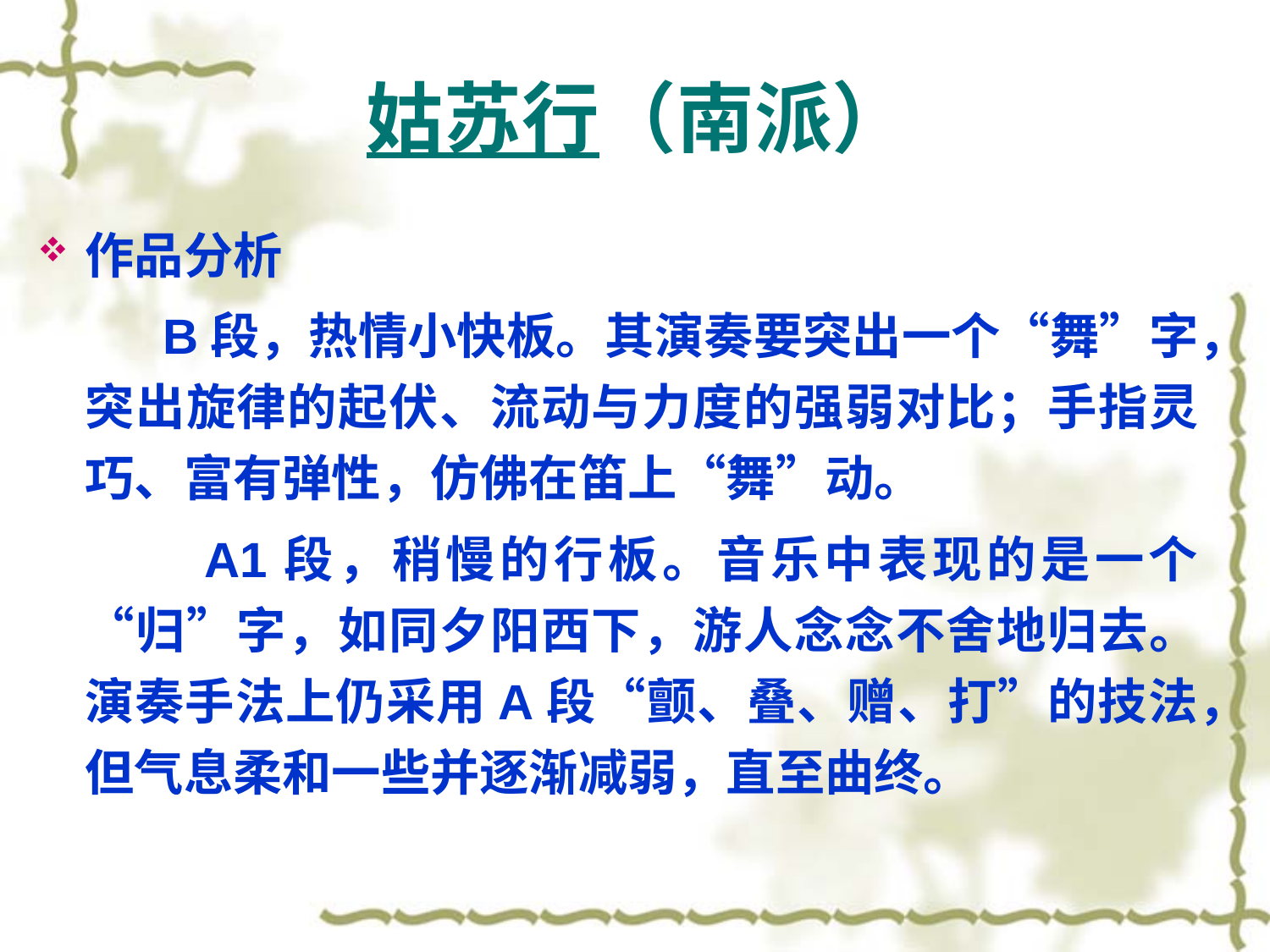

# 姑苏行（南派）
作品分析
         B段，热情小快板。其演奏要突出一个“舞”字，突出旋律的起伏、流动与力度的强弱对比；手指灵巧、富有弹性，仿佛在笛上“舞”动。
         A1段，稍慢的行板。音乐中表现的是一个“归”字，如同夕阳西下，游人念念不舍地归去。演奏手法上仍采用A段“颤、叠、赠、打”的技法，但气息柔和一些并逐渐减弱，直至曲终。